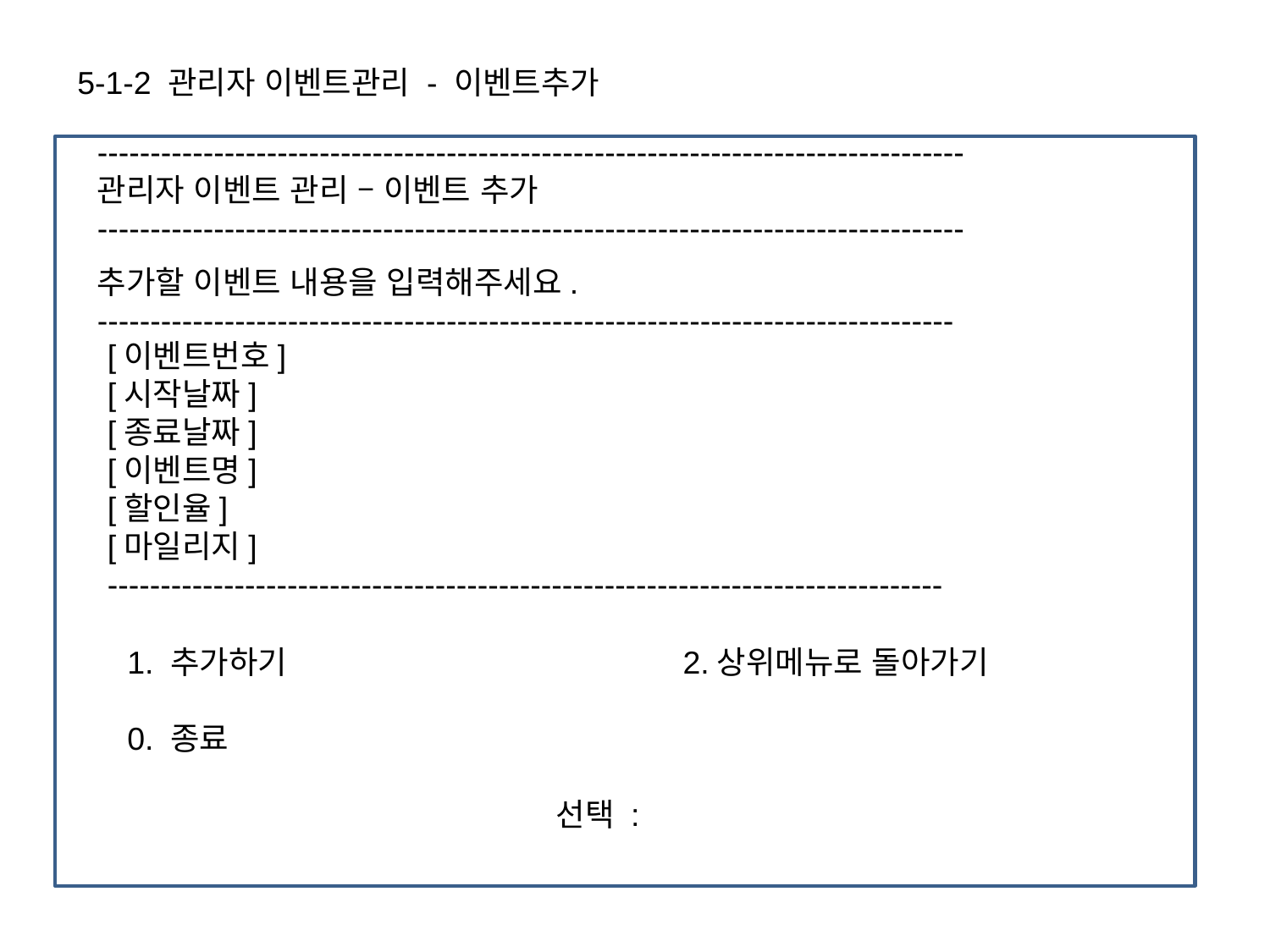

5-1-2 관리자 이벤트관리 - 이벤트추가
----------------------------------------------------------------------------------	   	  관리자 이벤트 관리 – 이벤트 추가
----------------------------------------------------------------------------------

추가할 이벤트 내용을 입력해주세요.
---------------------------------------------------------------------------------
[이벤트번호]
[시작날짜]
[종료날짜]
[이벤트명]
[할인율]
[마일리지]
-------------------------------------------------------------------------------
1. 추가하기				2.상위메뉴로 돌아가기

0. 종료

				선택 :